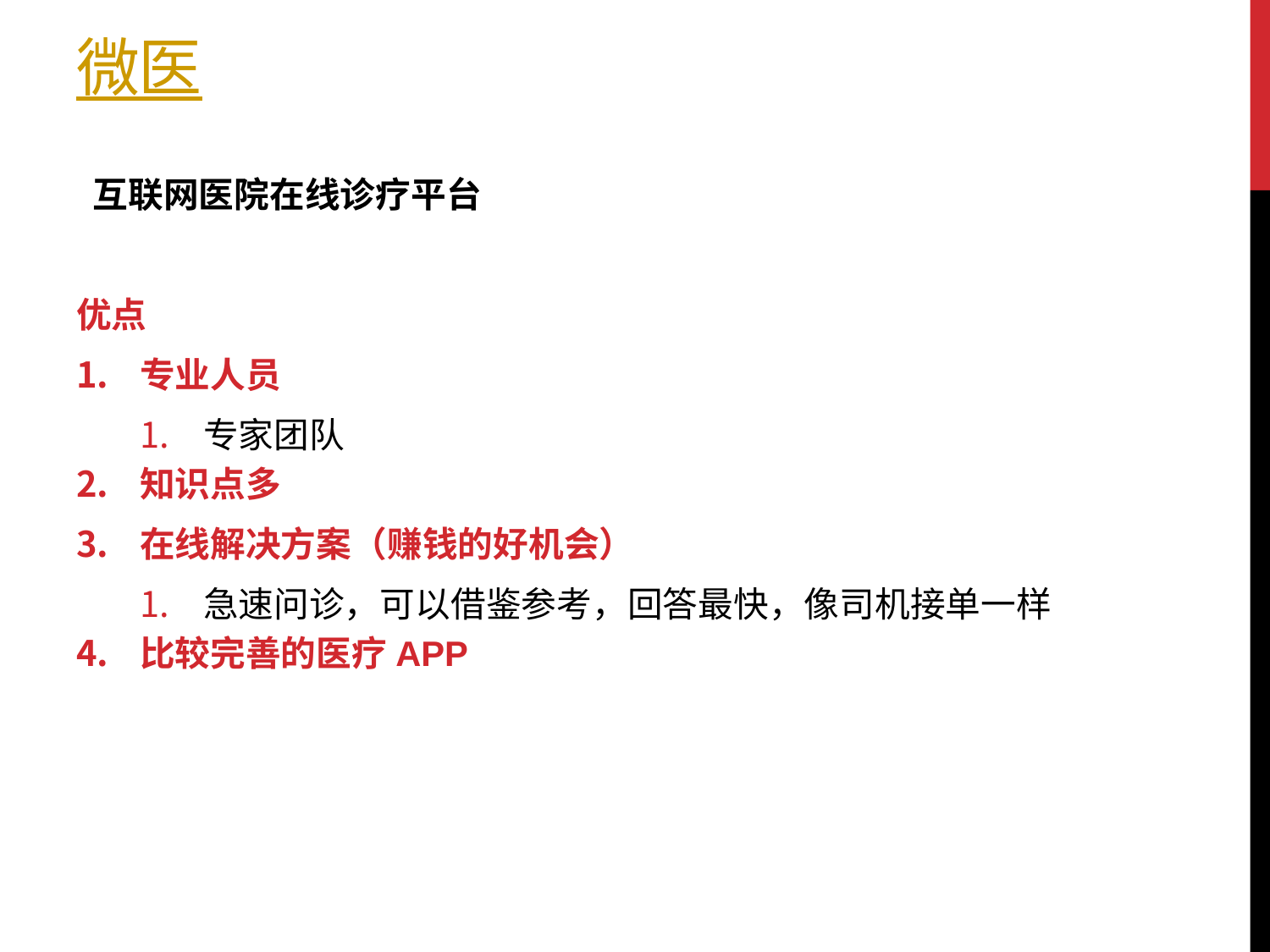

# 微医
 互联网医院在线诊疗平台

优点
专业人员
专家团队
知识点多
在线解决方案（赚钱的好机会）
急速问诊，可以借鉴参考，回答最快，像司机接单一样
比较完善的医疗APP